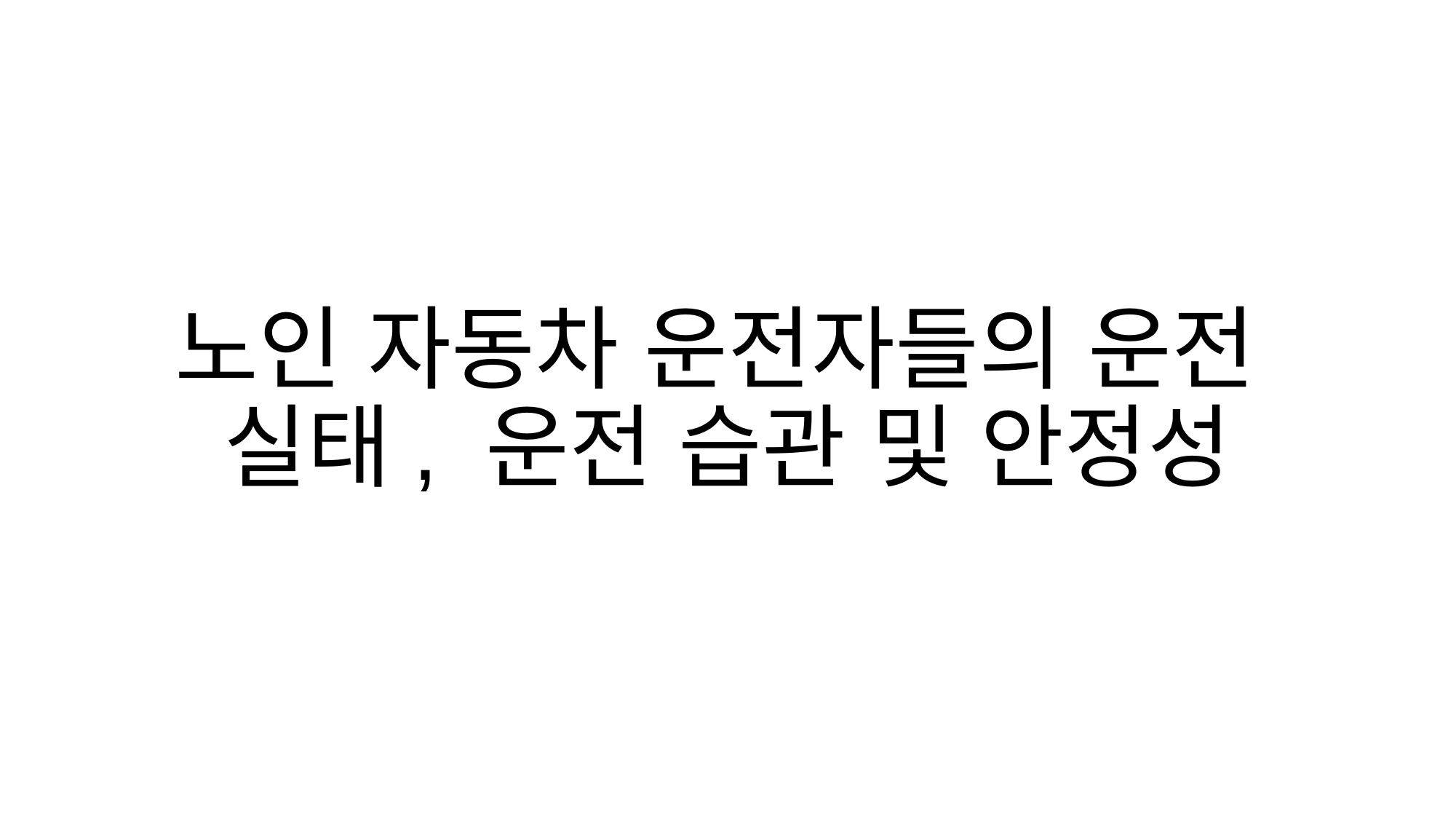

# 노인 자동차 운전자들의 운전 실태, 운전 습관 및 안정성